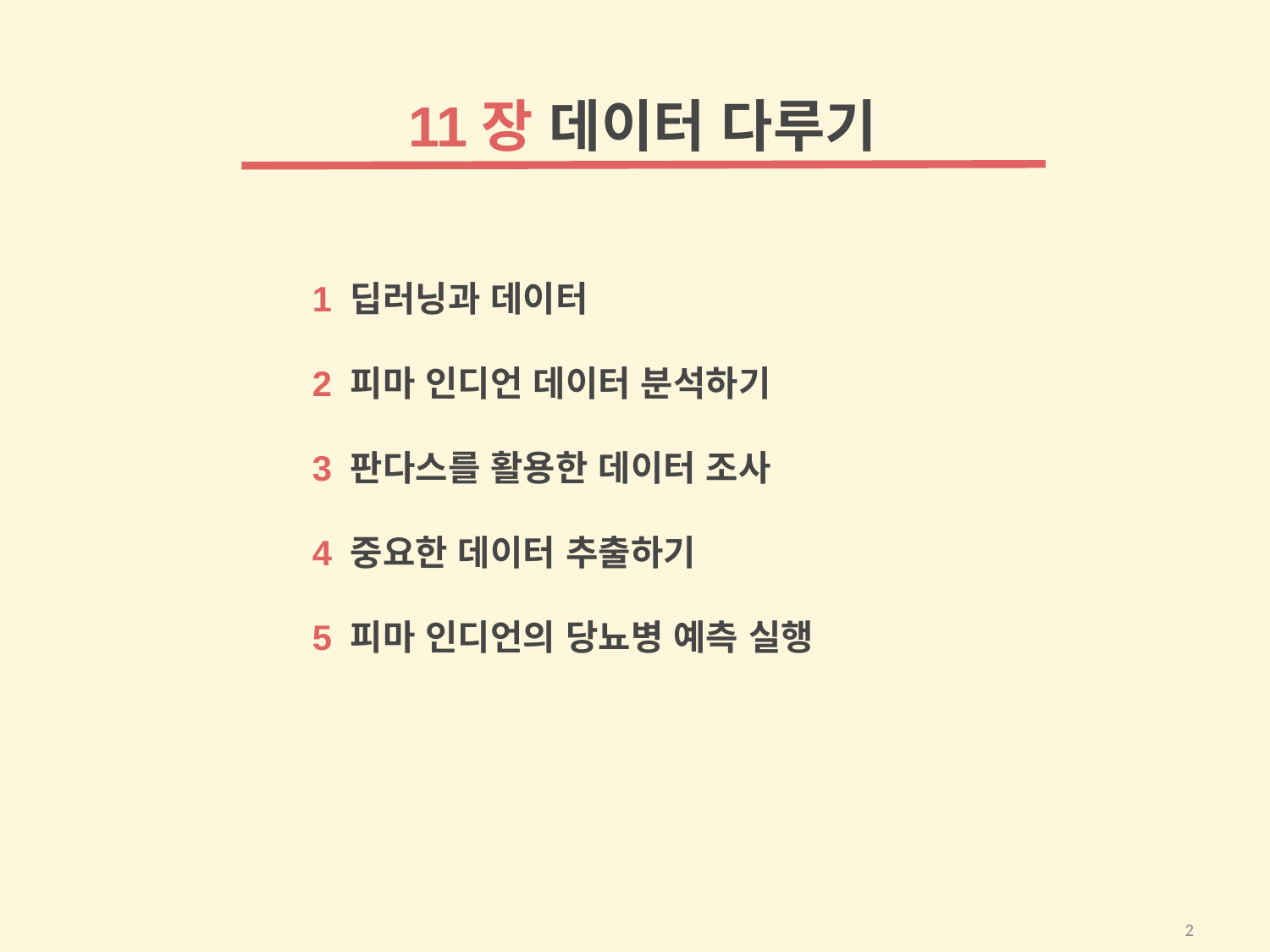

11장 데이터 다루기
1 딥러닝과 데이터
2 피마 인디언 데이터 분석하기
3 판다스를 활용한 데이터 조사
4 중요한 데이터 추출하기
5 피마 인디언의 당뇨병 예측 실행
2